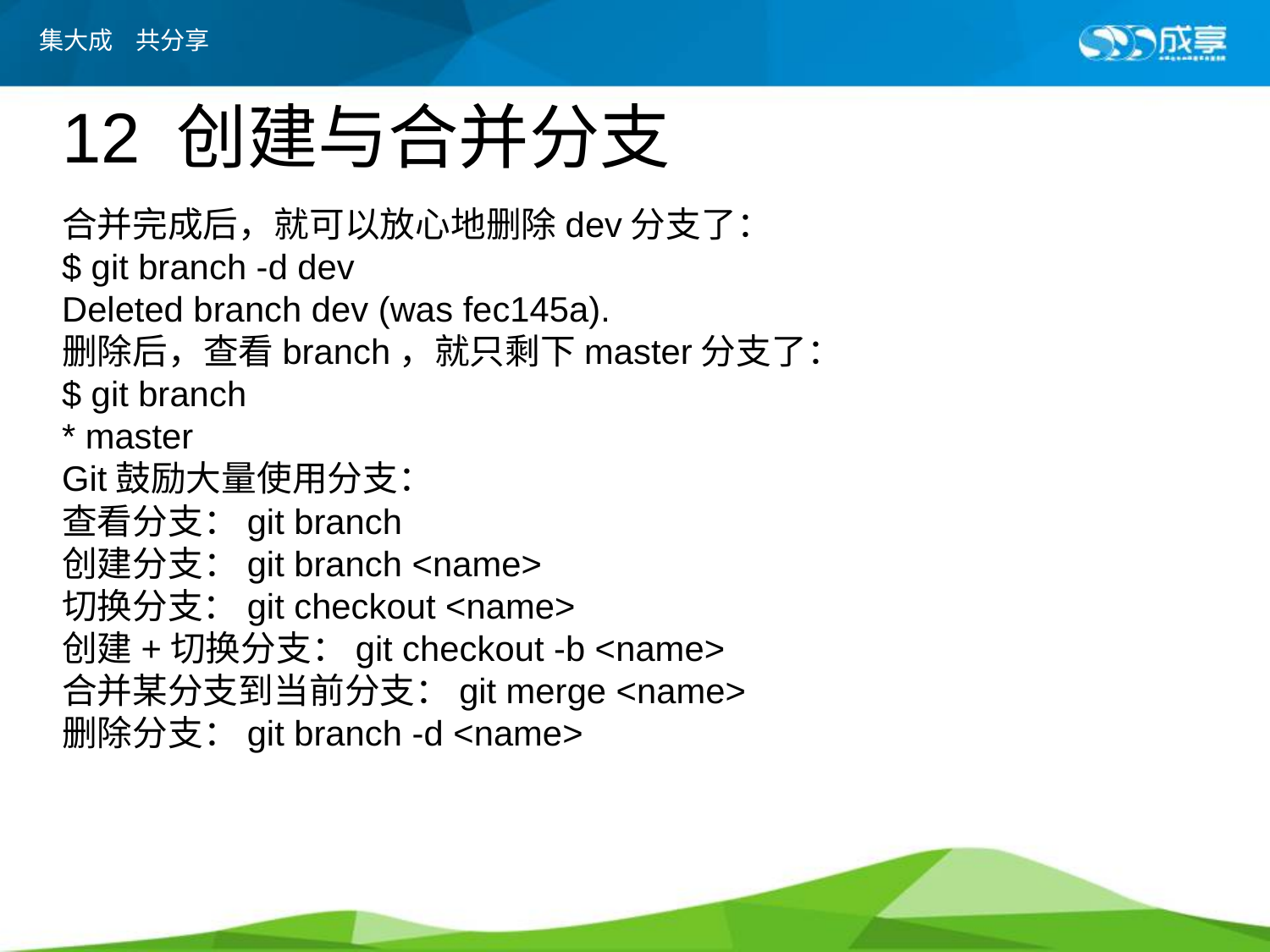

12 创建与合并分支

合并完成后，就可以放心地删除dev分支了：
$ git branch -d dev
Deleted branch dev (was fec145a).
删除后，查看branch，就只剩下master分支了：
$ git branch
* master
Git鼓励大量使用分支：
查看分支：git branch
创建分支：git branch <name>
切换分支：git checkout <name>
创建+切换分支：git checkout -b <name>
合并某分支到当前分支：git merge <name>
删除分支：git branch -d <name>